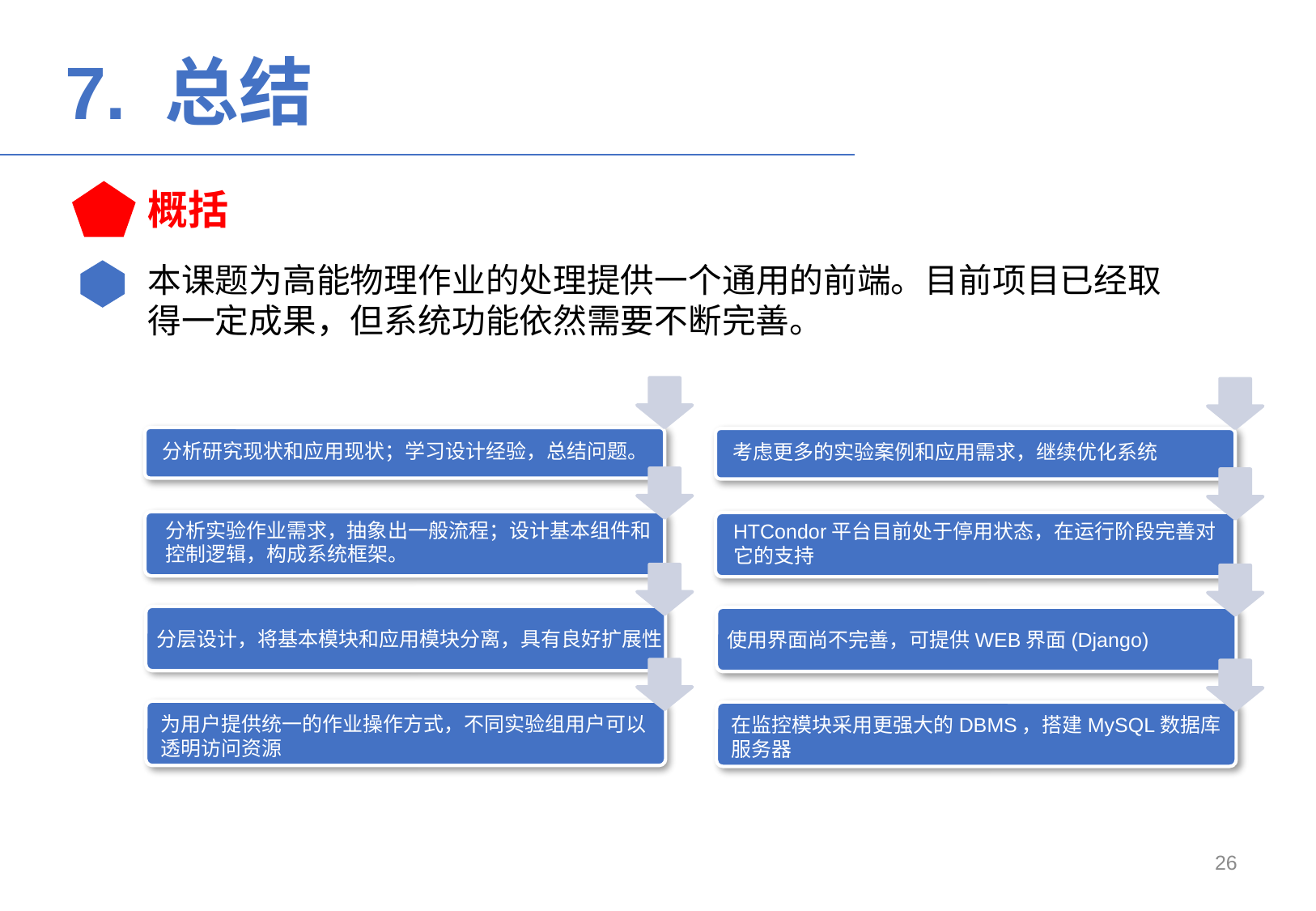

7. 总结
概括

本课题为高能物理作业的处理提供一个通用的前端。目前项目已经取得一定成果，但系统功能依然需要不断完善。

分析研究现状和应用现状；学习设计经验，总结问题。
考虑更多的实验案例和应用需求，继续优化系统

分析实验作业需求，抽象出一般流程；设计基本组件和
控制逻辑，构成系统框架。

HTCondor平台目前处于停用状态，在运行阶段完善对它的支持

分层设计，将基本模块和应用模块分离，具有良好扩展性
使用界面尚不完善，可提供WEB界面(Django)

为用户提供统一的作业操作方式，不同实验组用户可以透明访问资源
在监控模块采用更强大的DBMS，搭建MySQL数据库服务器
26